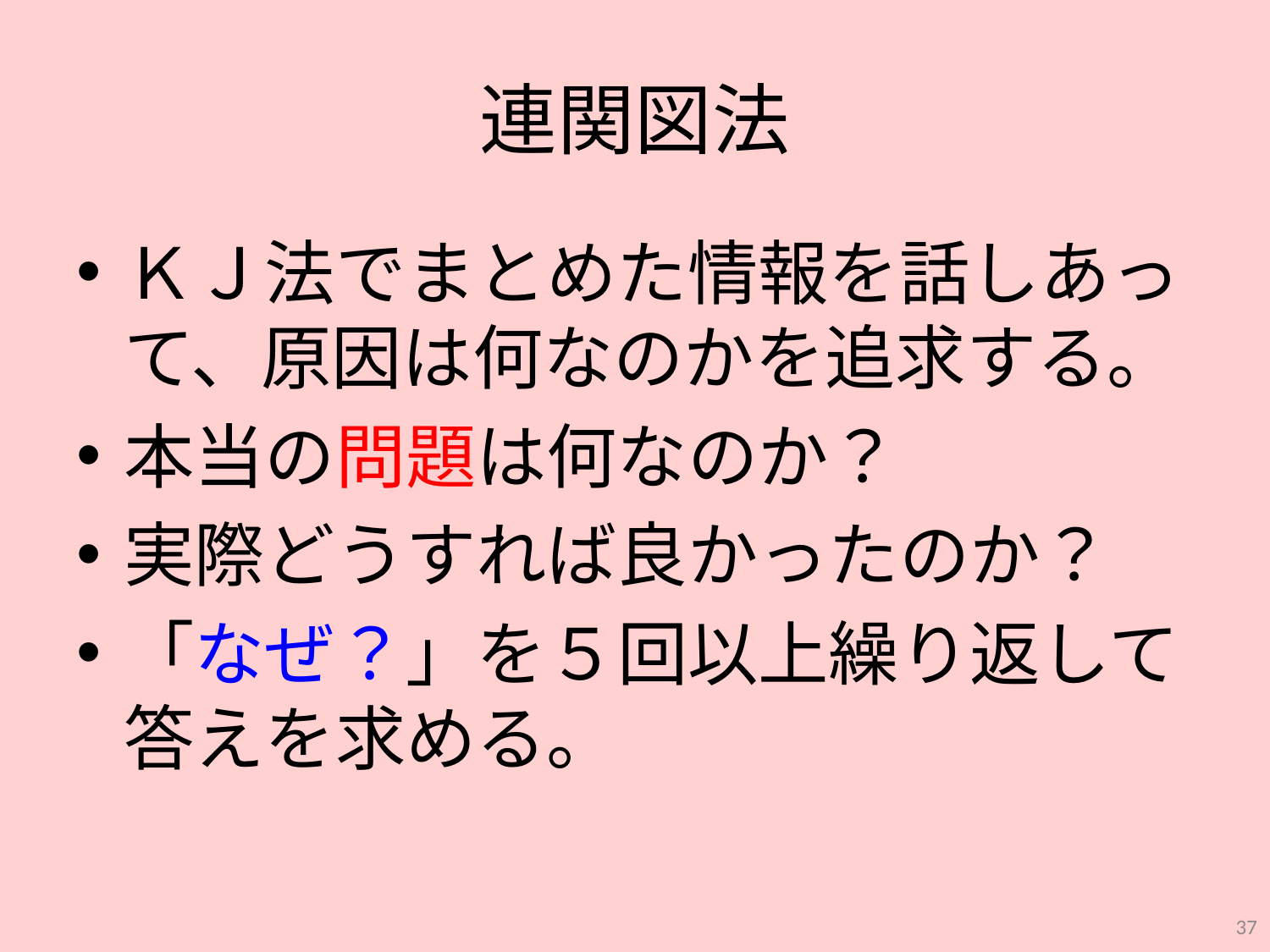

# 連関図法
ＫＪ法でまとめた情報を話しあって、原因は何なのかを追求する。
本当の問題は何なのか？
実際どうすれば良かったのか？
「なぜ？」を５回以上繰り返して答えを求める。
37